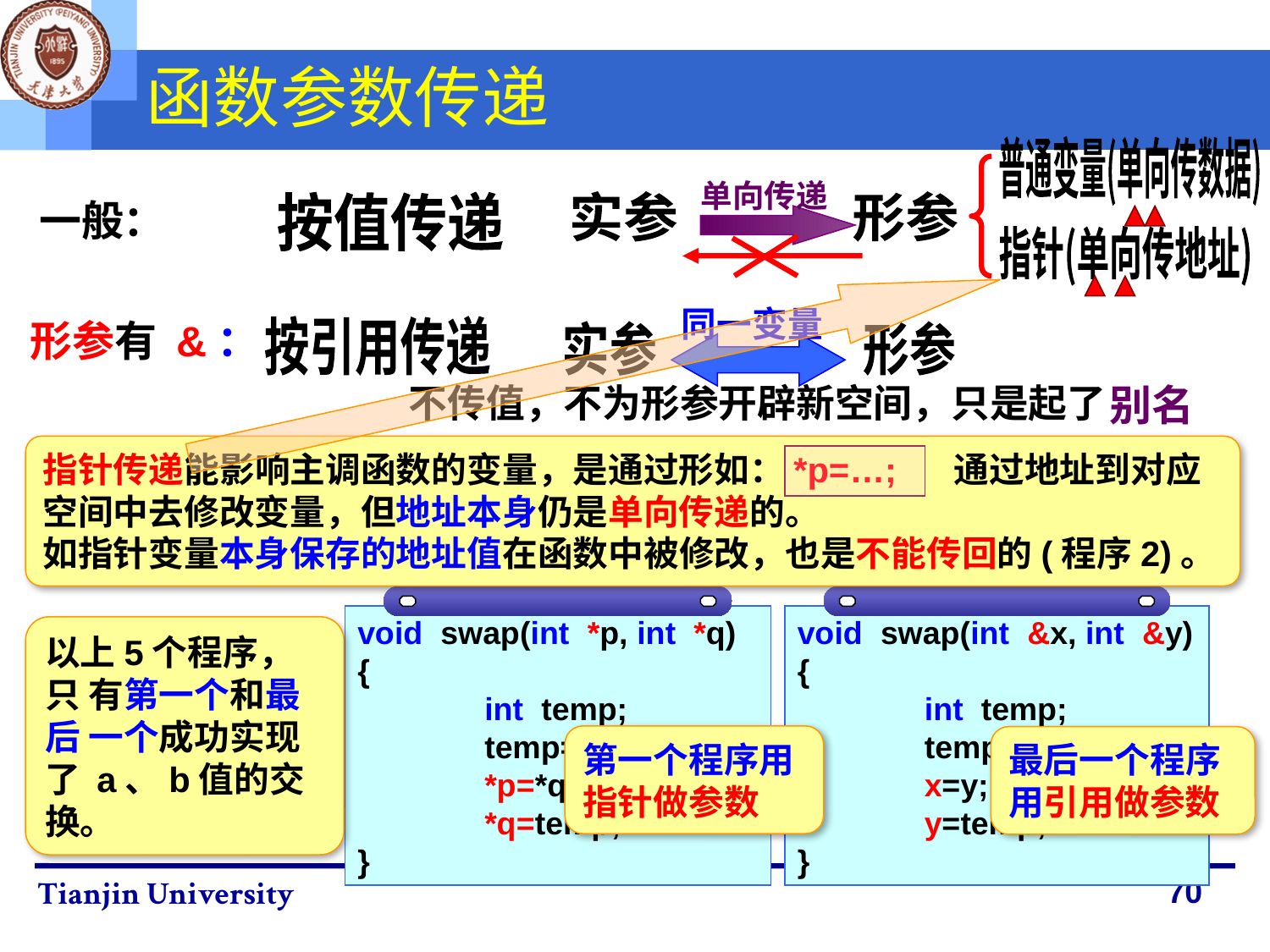

# 函数参数传递
普通变量(单向传数据)

单向传递
一般：
实参
形参
按值传递

指针(单向传地址)

同一变量
形参有 &：
按引用传递
实参
形参

别名
不传值，不为形参开辟新空间，只是起了
指针传递能影响主调函数的变量，是通过形如：*p=…;     通过地址到对应空间中去修改变量，但地址本身仍是单向传递的。
如指针变量本身保存的地址值在函数中被修改，也是不能传回的(程序2)。

void  swap(int  *p, int  *q)
{
	int  temp;
	temp=*p;
	*p=*q;
	*q=temp;
}

void  swap(int  &x, int  &y)
{
	int  temp;
	temp=x;
	x=y;
	y=temp;
}
以上5个程序，只 有第一个和最后 一个成功实现了 a、b值的交换。
第一个程序用指针做参数
最后一个程序用引用做参数